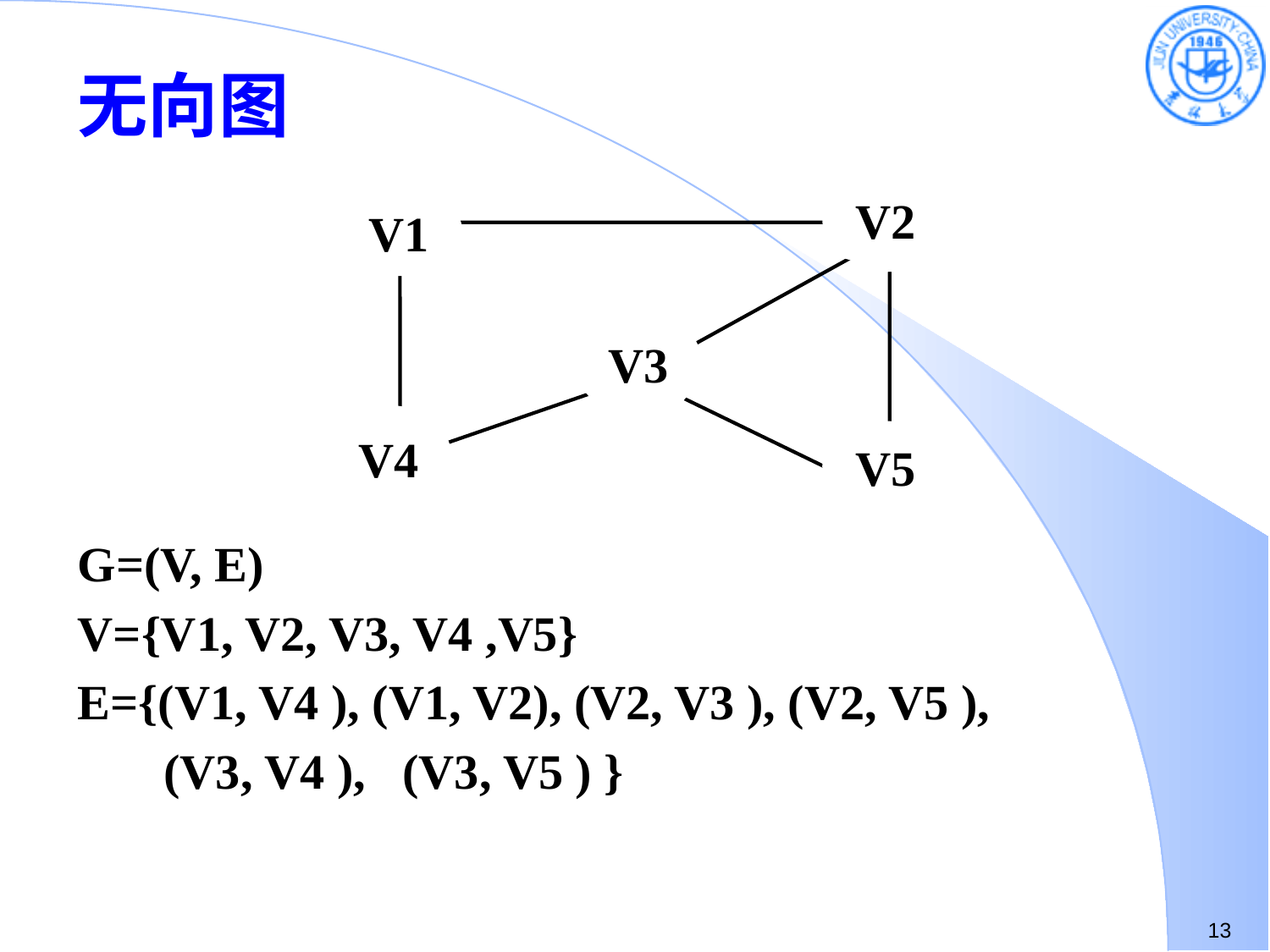

# 无向图
V2
V1

V3

V4
V5
G=(V, E)
V={V1, V2, V3, V4 ,V5}
E={(V1, V4 ), (V1, V2), (V2, V3 ), (V2, V5 ),
       (V3, V4 ),   (V3, V5 ) }